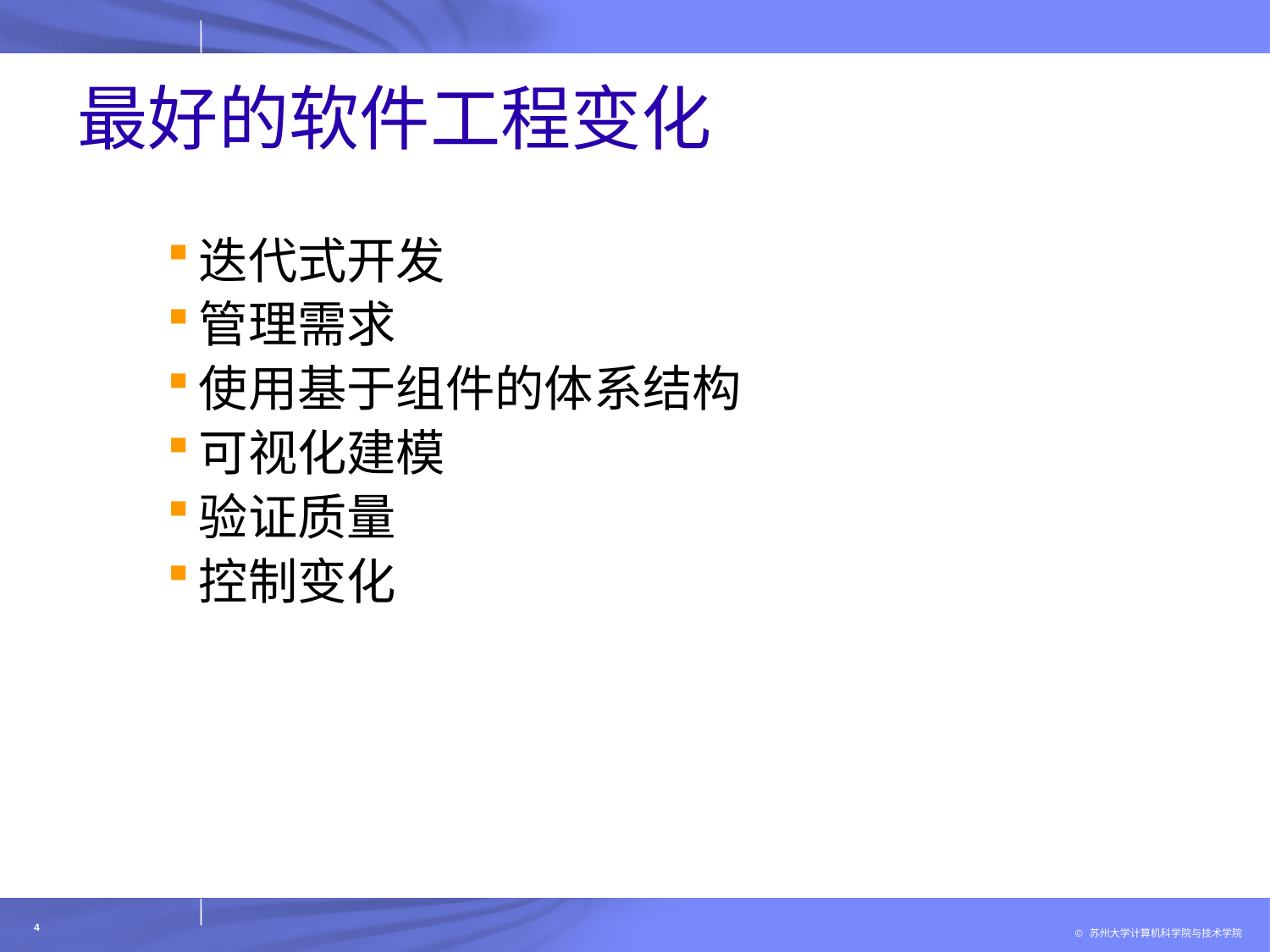

# 最好的软件工程变化
迭代式开发
管理需求
使用基于组件的体系结构
可视化建模
验证质量
控制变化
4